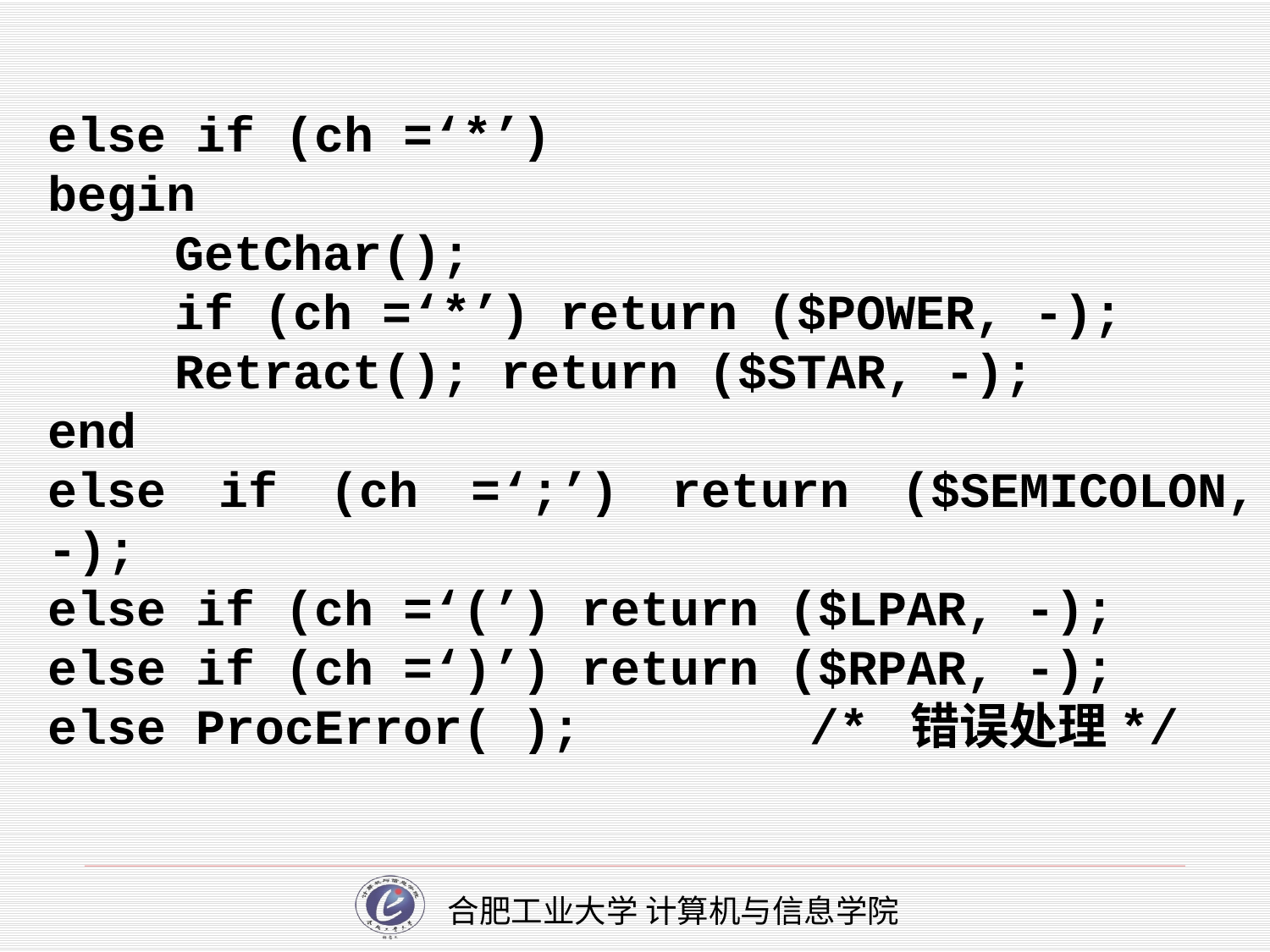

else if (ch =‘*’)
begin
	GetChar();
	if (ch =‘*’) return ($POWER, -);
	Retract(); return ($STAR, -);
end
else if (ch =‘;’) return ($SEMICOLON, -);
else if (ch =‘(’) return ($LPAR, -);
else if (ch =‘)’) return ($RPAR, -);
else ProcError( );		/* 错误处理*/
27